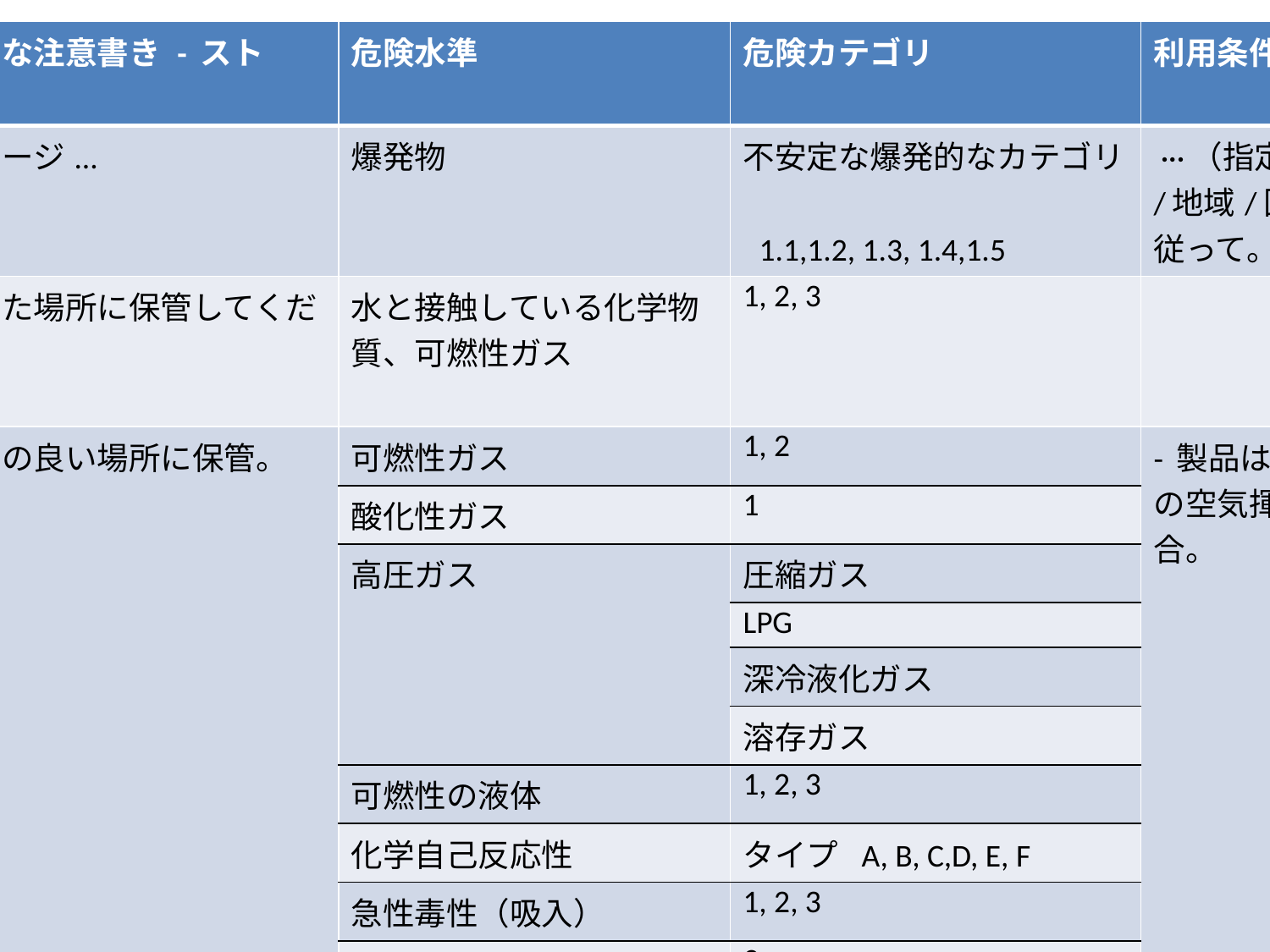

| P - コード | 一般的な注意書き - ストレージ | 危険水準 | 危険カテゴリ | 利用条件 |
| --- | --- | --- | --- | --- |
| P401 | ストレージ... | 爆発物 | 不安定な爆発的なカテゴリ 1.1,1.2, 1.3, 1.4,1.5 | ···（指定する）、国際/地域/国/現地法に従って。 |
| P402 | 乾燥した場所に保管してください。 | 水と接触している化学物質、可燃性ガス | 1, 2, 3 |  |
| P403 | 風通しの良い場所に保管。 | 可燃性ガス | 1, 2 | - 製品は、危険な周囲の空気揮発性である場合。 |
|  |  | 酸化性ガス | 1 |  |
|  |  | 高圧ガス | 圧縮ガス |  |
|  |  |  | LPG |  |
|  |  |  | 深冷液化ガス |  |
|  |  |  | 溶存ガス |  |
|  |  | 可燃性の液体 | 1, 2, 3 |  |
|  |  | 化学自己反応性 | タイプ A, B, C,D, E, F |  |
|  |  | 急性毒性（吸入） | 1, 2, 3 |  |
|  |  | 特定標的臓器毒性 - 単回暴露、（気道刺激） | 3 |  |
|  |  | 特定標的臓器毒性 - 単回暴露、（麻酔） | 3 |  |
| P404 | 密閉容器に格納。 | 水と接触している化学物質、可燃性ガス | 1, 2, 3 |  |
| P405 | 施錠して保管すること。 | 急性毒性（経口） | 1, 2, 3 |  |
|  |  | 急性毒性（皮膚） | 1, 2, 3 |  |
|  |  | 急性毒性（吸入） | 1, 2, 3 |  |
|  |  | 皮膚腐食性/刺激性 | 1A, 1B, 1C |  |
|  |  | 生殖細胞に突然変異 | 1A, 1B, 2 |  |
|  |  | 発癌性 | 1A, 1B, 2 |  |
|  |  | 生殖発生毒性 | 1A, 1B, 2 |  |
|  |  | 特定標的臓器毒性 - 単回暴露 | 1, 2 |  |
|  |  | 特定標的臓器毒性 - 単回暴露、（気道刺激） | 3 |  |
|  |  | 特定標的臓器毒性 - 単回暴露、（麻酔） | 3 |  |
|  |  | 吸入の危険性 | 1 |  |
| P406 | 腐食/...コンテナの保管と耐腐食性内張り。 | 金属腐食 | 1 | ......他の互換性の材料を特定する製造者/供給。 |
| P407 | スタック/パレット間に隙間はないはず | 自己発熱性化学品 | 1, 2 |  |
| P410 | 日光から保護します。 | 引火性エアゾール | 1, 2 |  |
|  |  | 高圧ガス | 圧縮ガス LPG 溶存ガス |  |
|  |  | 自己発熱性化学品 | 1, 2 |  |
|  |  | 有機過酸化物 | タイプ A, B, C, D, E, F |  |
| P411 | ···℃/...の超えない温度で保管してください。 | 化学自己反応性 | タイプ A, B, C, D, E, F | 温度を指定する......製造者/供給 |
|  |  | 有機過酸化物 | タイプ A, B, C, D, E, F |  |
| P412 | 50 oC/122 oF を超える温度にさらさないでください。 | 引火性エアゾール | 1, 2 |  |
| P413 | 以上...超えない温度での大量貯蔵品質/...ポンドキロoC/…oF. | 自己発熱性化学品 | 1, 2 | ......質量と温度を指定するには、製造者/供給。 |
| P420 | 他の物質から離して。 | 化学自己反応性 | タイプ A, B, C, D, E, F |  |
|  |  | 自己発熱性化学品 | 1, 2 |  |
|  |  | 有機過酸化物 | タイプ A, B, C, D, E, F |  |
| P422 | 内容は下に格納されている... | 液体の自然発火 | 1 | 適当な液体または不活性ガスを指定する......製造者/供給 |
|  |  | 固体の自然発火 | 1 |  |
| P402 + P404 | 乾燥した場所に保管してください。密閉容器に格納。 | 水と接触している化学物質、可燃性ガス | 1, 2, 3 |  |
| P403 + P233 | 風通しの良い場所に保管。容器を密閉して保管してください。 | 急性毒性（吸入） | 1, 2, 3 | - 製品が危険で、揮発性である場合 |
|  |  | 特定標的臓器毒性 - 単回暴露、（気道刺激） | 3 |  |
|  |  | 特定標的臓器毒性 - 単回暴露、（麻酔） | 3 |  |
| P403 + P235 | 風通しの良い場所に保管。涼しいところに置くこと。 | 可燃性の液体 | 1, 2, 3 |  |
|  |  | 化学自己反応性 | タイプ A, B, C, D, E, F |  |
| P410 + P403 | 日光から保護します。風通しの良い場所に保管。 | 高圧ガス | 液化圧縮ガスは、ガスを溶解させ |  |
| P410 + P412 | 日光から保護します。50 oC/122oFを超える温度にさらさないでください。 | 引火性エアゾール | 1, 2 |  |
| P411 + P235 | 超えない温度で保存… oC/…oF.涼しいところに置くこと。 | 有機過酸化物 | タイプ A, B, C, D, E, F | ......製造者/供給温度を指定します。 |
|  |  |  |  |  |
|  |  |  |  |  |
|  |  |  |  |  |
|  |  |  |  |  |
|  |  |  |  |  |
|  |  |  |  |  |
|  |  |  |  |  |
|  |  |  |  |  |